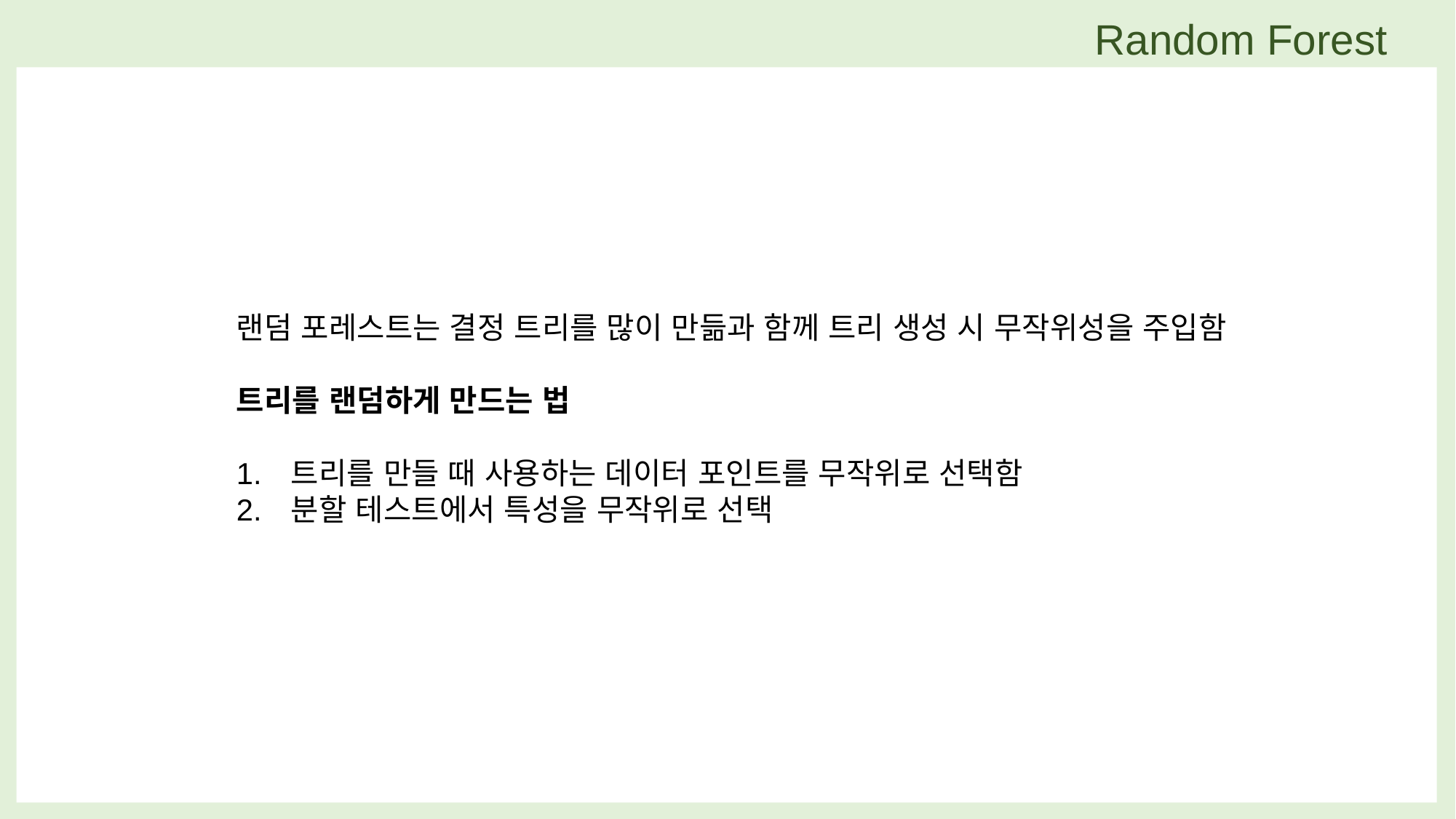

Random Forest
랜덤 포레스트는 결정 트리를 많이 만듦과 함께 트리 생성 시 무작위성을 주입함

트리를 랜덤하게 만드는 법

트리를 만들 때 사용하는 데이터 포인트를 무작위로 선택함
분할 테스트에서 특성을 무작위로 선택